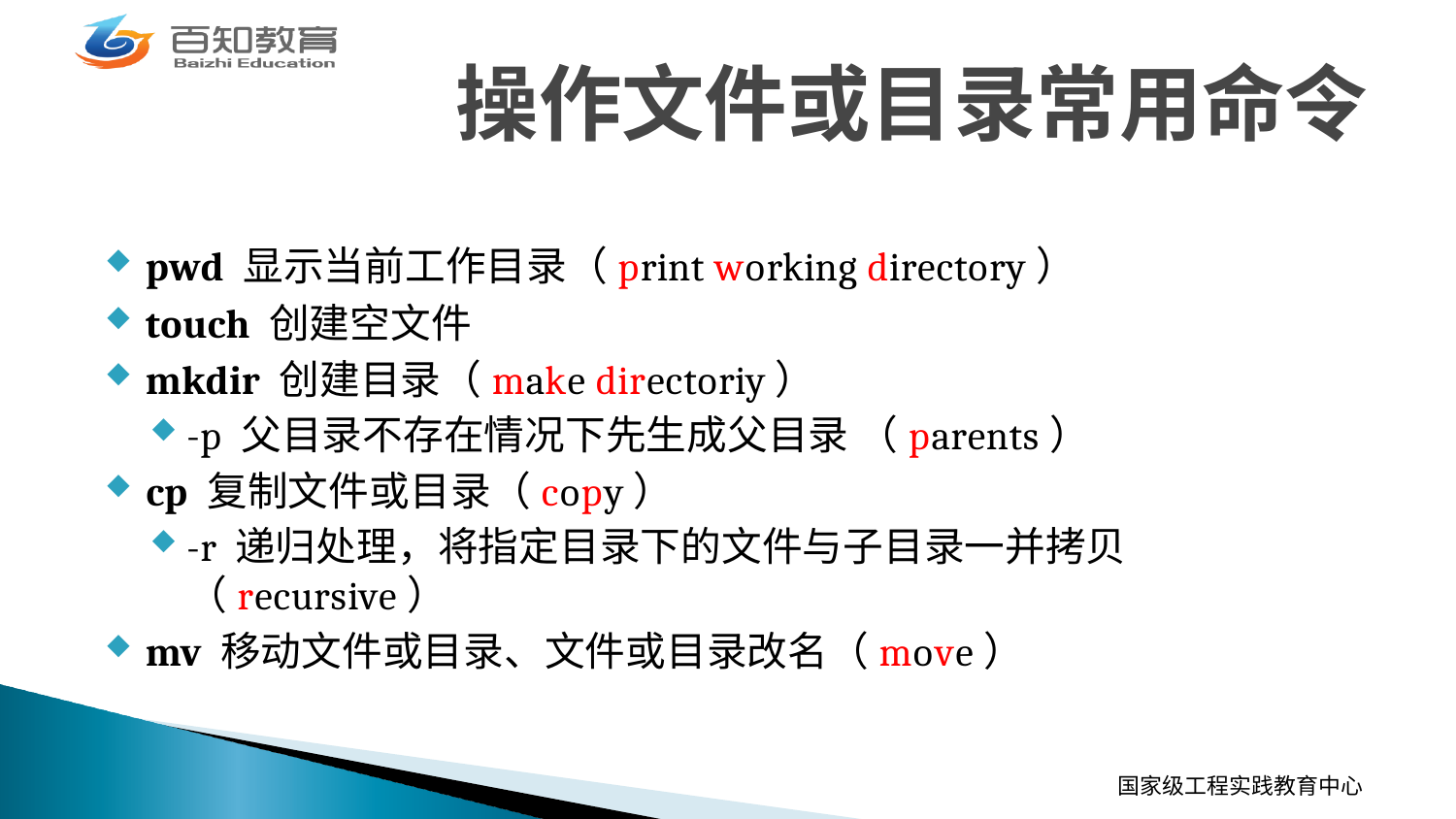

# 操作文件或目录常用命令

pwd 显示当前工作目录（print working directory）
touch 创建空文件
mkdir 创建目录（make directoriy）
-p 父目录不存在情况下先生成父目录 （parents）
cp 复制文件或目录（copy）
-r 递归处理，将指定目录下的文件与子目录一并拷贝（recursive）
mv 移动文件或目录、文件或目录改名（move）

国家级工程实践教育中心